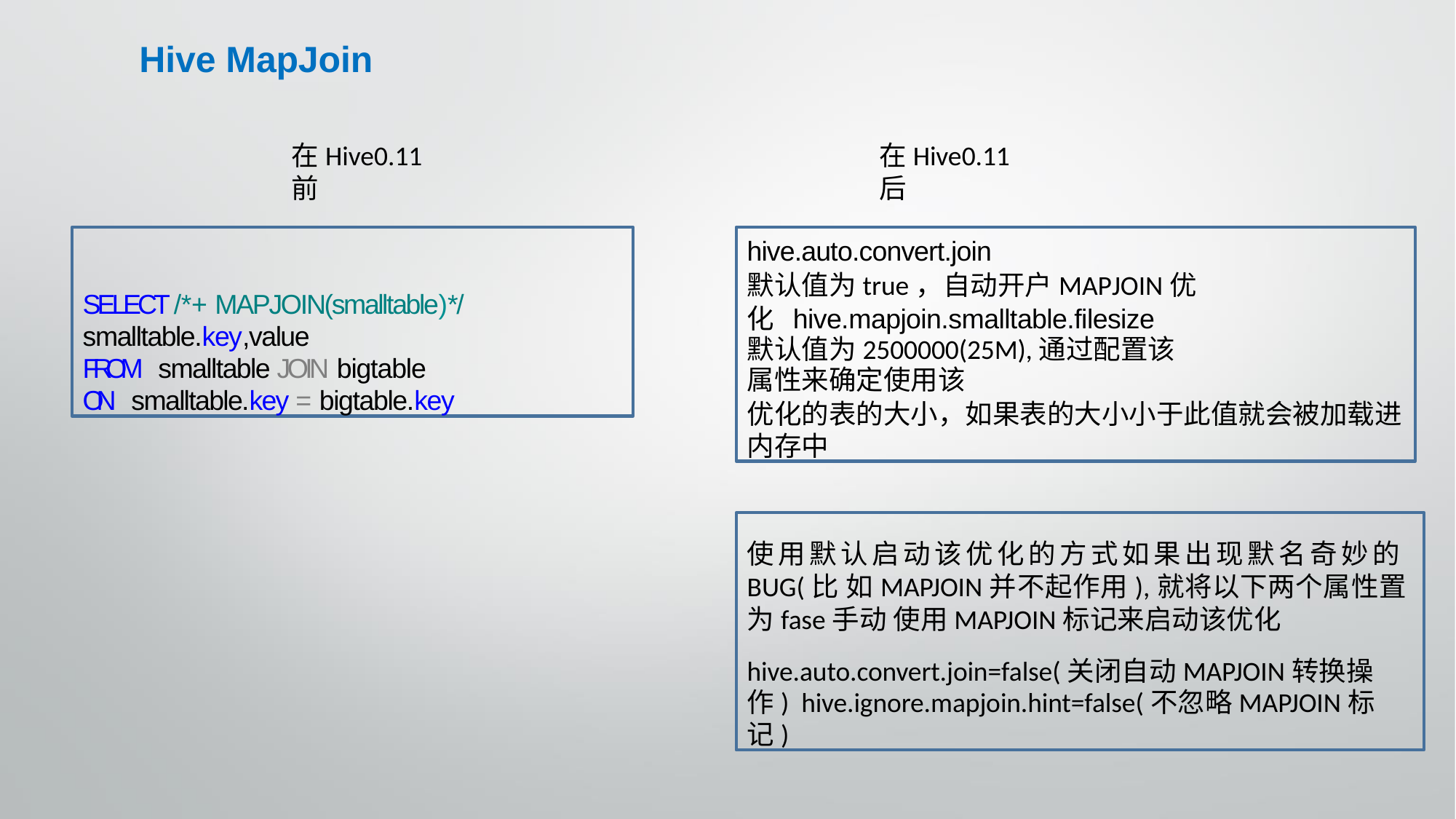

# Hive MapJoin
在Hive0.11前
在Hive0.11后

SELECT /*+ MAPJOIN(smalltable)*/  smalltable.key,value
FROM smalltable JOIN bigtable
ON smalltable.key = bigtable.key
hive.auto.convert.join
默认值为true，自动开户MAPJOIN优化  hive.mapjoin.smalltable.filesize
默认值为2500000(25M),通过配置该属性来确定使用该
优化的表的大小，如果表的大小小于此值就会被加载进 内存中
使用默认启动该优化的方式如果出现默名奇妙的BUG(比 如MAPJOIN并不起作用),就将以下两个属性置为fase手动 使用MAPJOIN标记来启动该优化

hive.auto.convert.join=false(关闭自动MAPJOIN转换操作)  hive.ignore.mapjoin.hint=false(不忽略MAPJOIN标记)